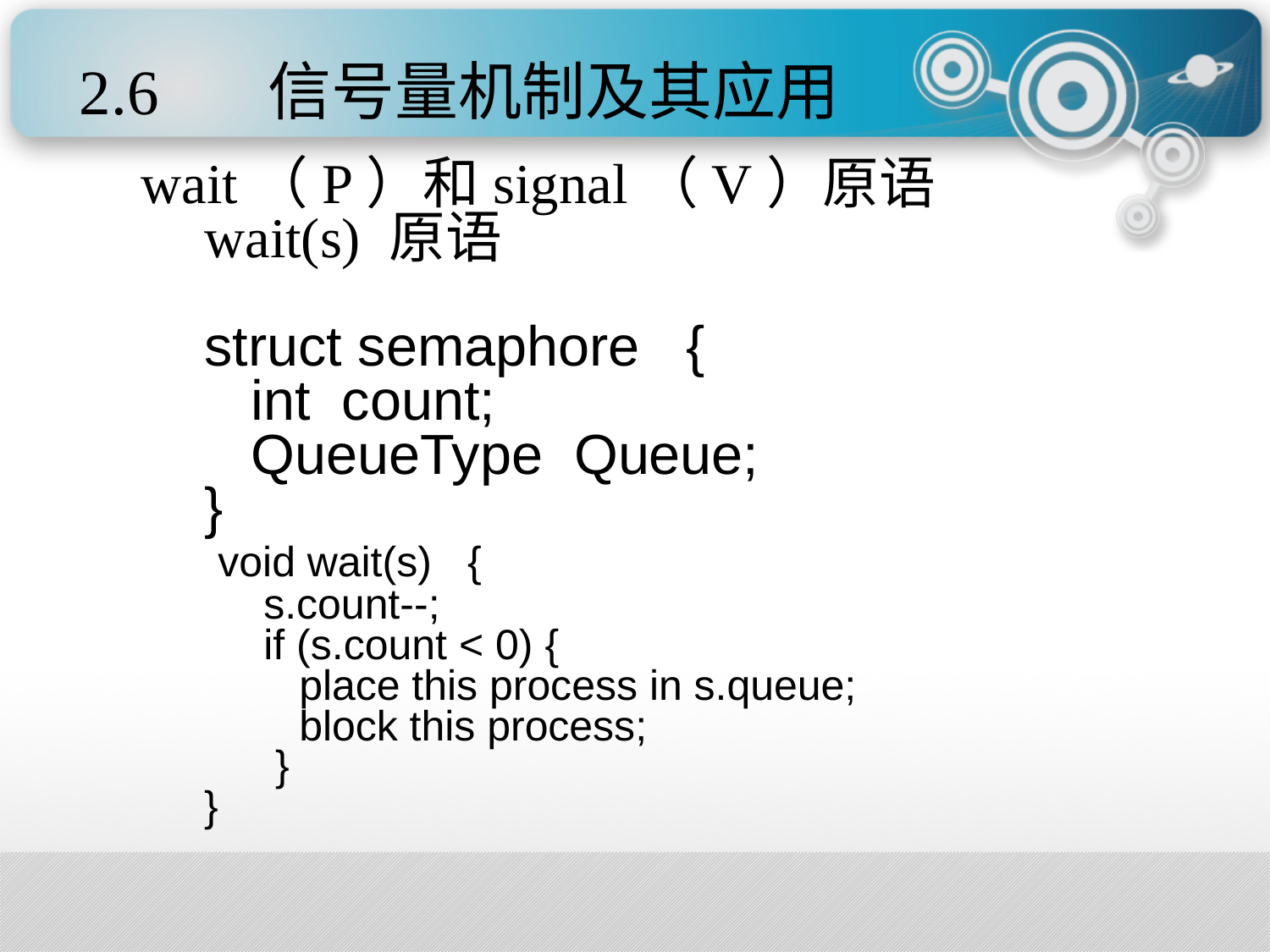

2.6	    信号量机制及其应用
wait（P）和signal（V）原语
wait(s) 原语

struct semaphore   {
   int  count;
   QueueType  Queue;
}
 void wait(s)   {
     s.count--;
     if (s.count < 0) {
        place this process in s.queue;
        block this process;
      }
}